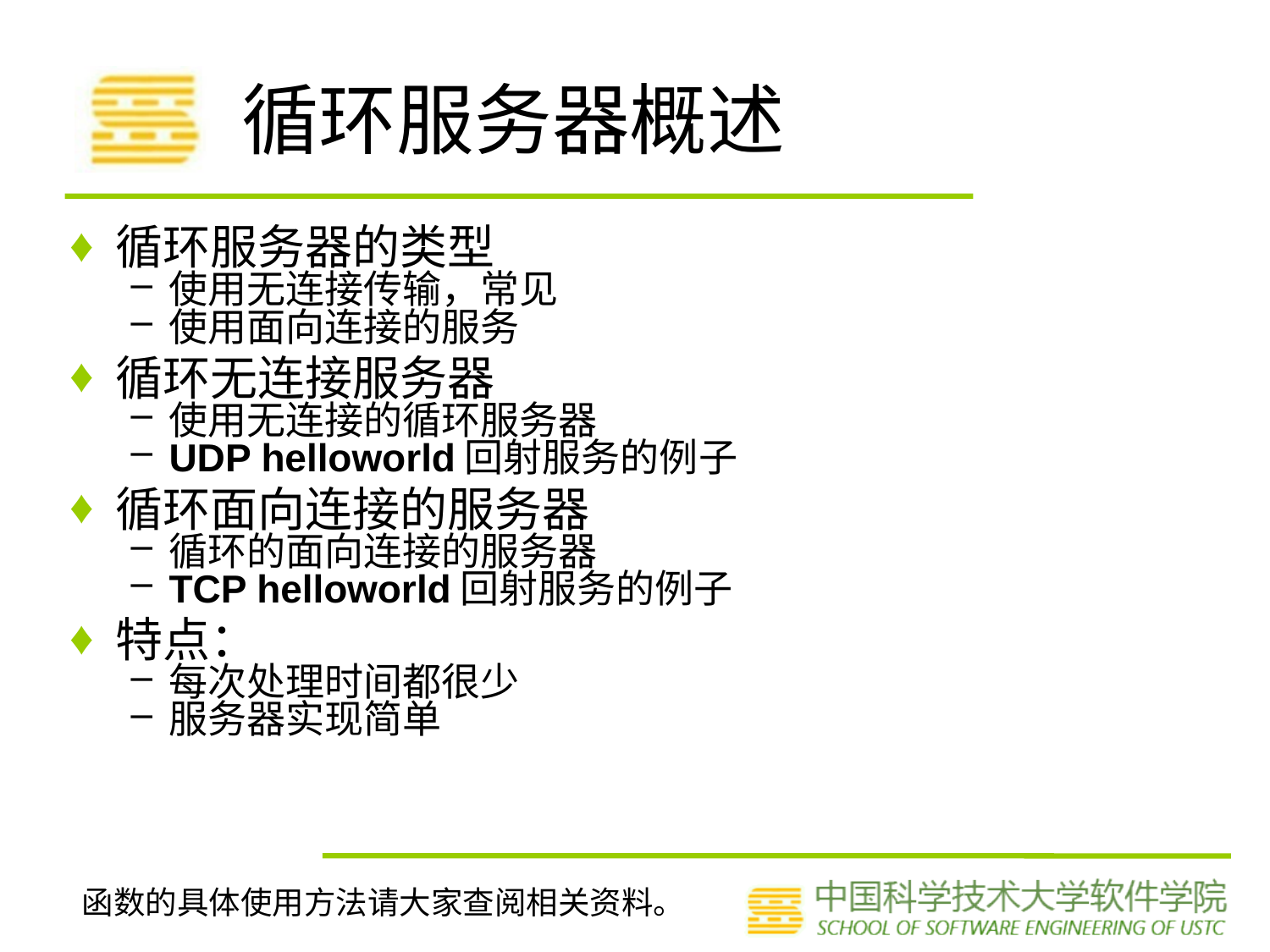

# 循环服务器概述
循环服务器的类型
使用无连接传输，常见
使用面向连接的服务
循环无连接服务器
使用无连接的循环服务器
UDP helloworld回射服务的例子
循环面向连接的服务器
循环的面向连接的服务器
TCP helloworld回射服务的例子
特点：
每次处理时间都很少
服务器实现简单
函数的具体使用方法请大家查阅相关资料。